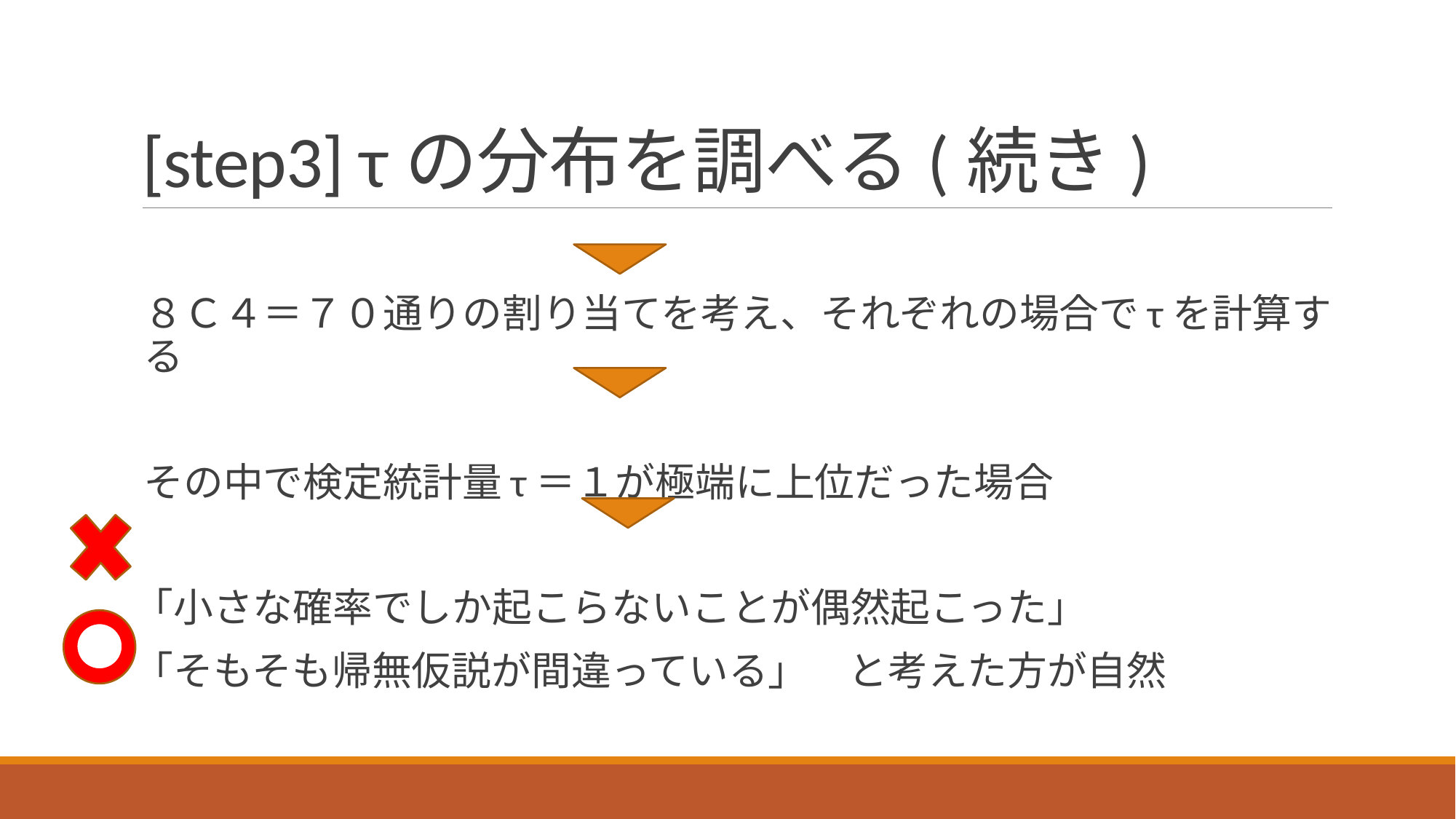

# [step3] τの分布を調べる​(続き)

８Ｃ４＝７０通りの割り当てを考え、それぞれの場合でτを計算する

その中で検定統計量τ＝１が極端に上位だった場合

「小さな確率でしか起こらないことが偶然起こった」
「そもそも帰無仮説が間違っている」　と考えた方が自然